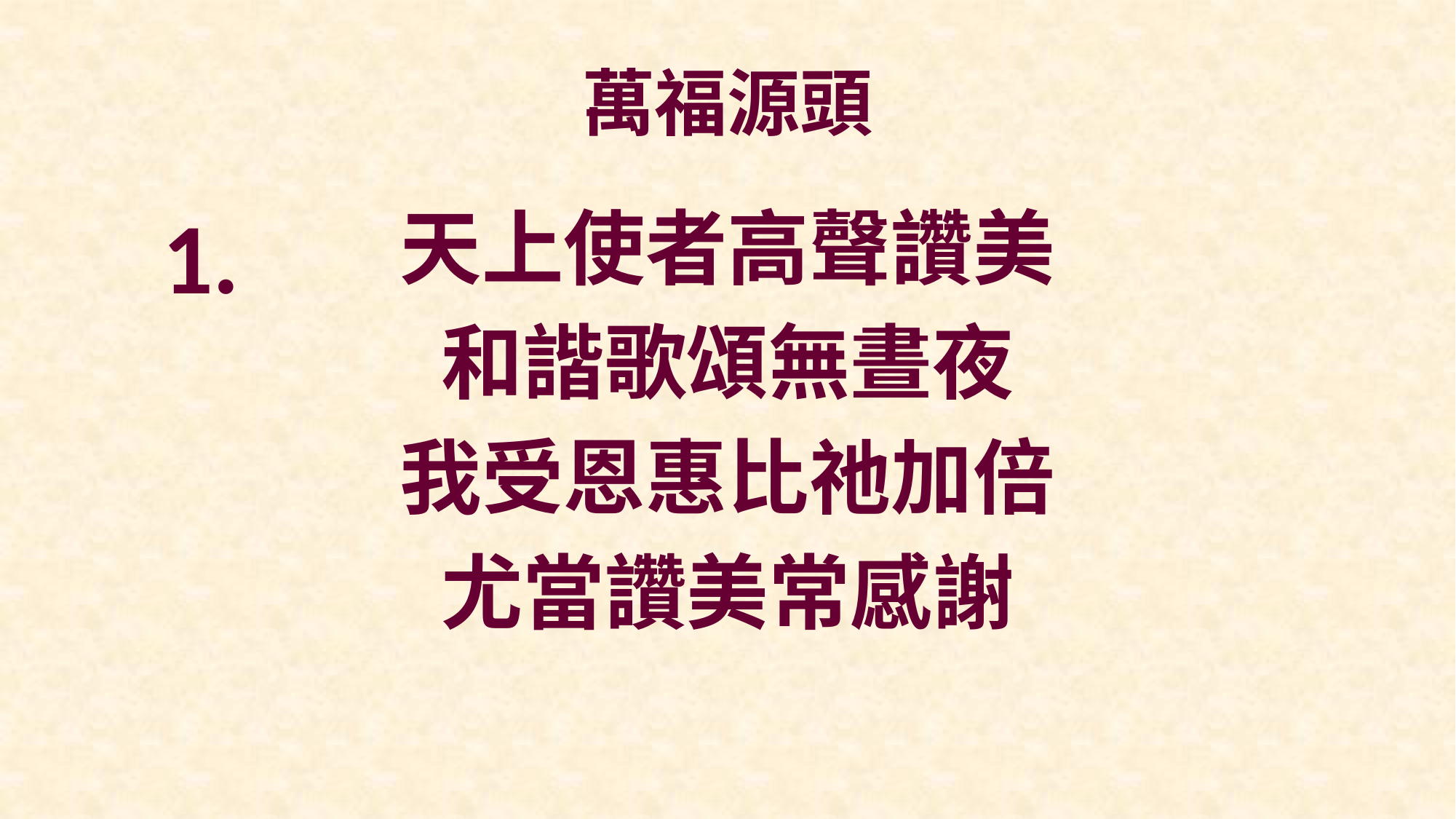

# 萬福源頭
1.
天上使者高聲讚美
和諧歌頌無晝夜
我受恩惠比祂加倍
尤當讚美常感謝